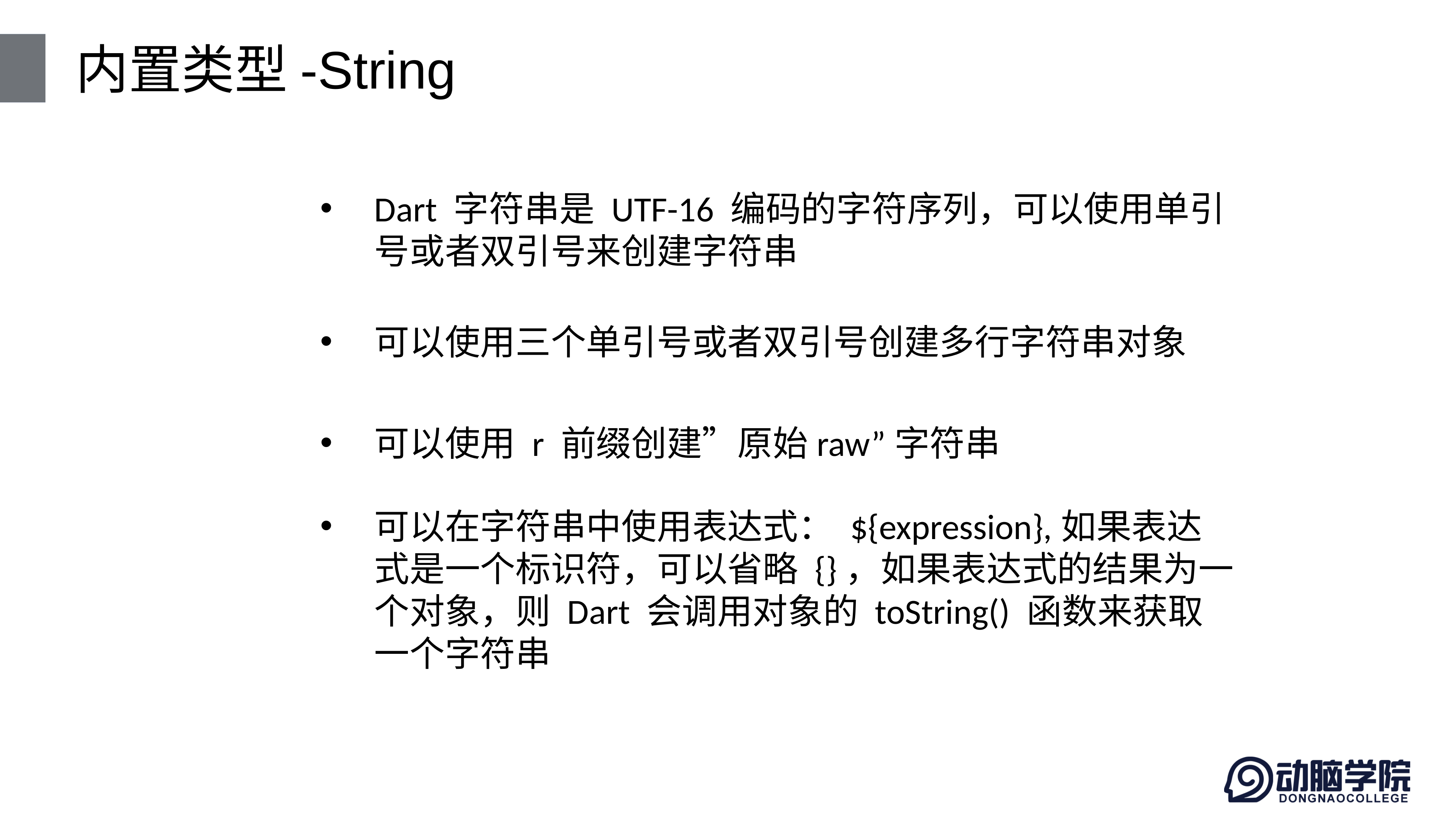

# 内置类型-String
Dart 字符串是 UTF-16 编码的字符序列，可以使用单引号或者双引号来创建字符串
可以使用三个单引号或者双引号创建多行字符串对象。
可以使用 r 前缀创建”原始raw”字符串。
可以在字符串中使用表达式： ${expression},如果表达式是一个标识符，可以省略 {}，如果表达式的结果为一个对象，则 Dart 会调用对象的 toString() 函数来获取一个字符串。